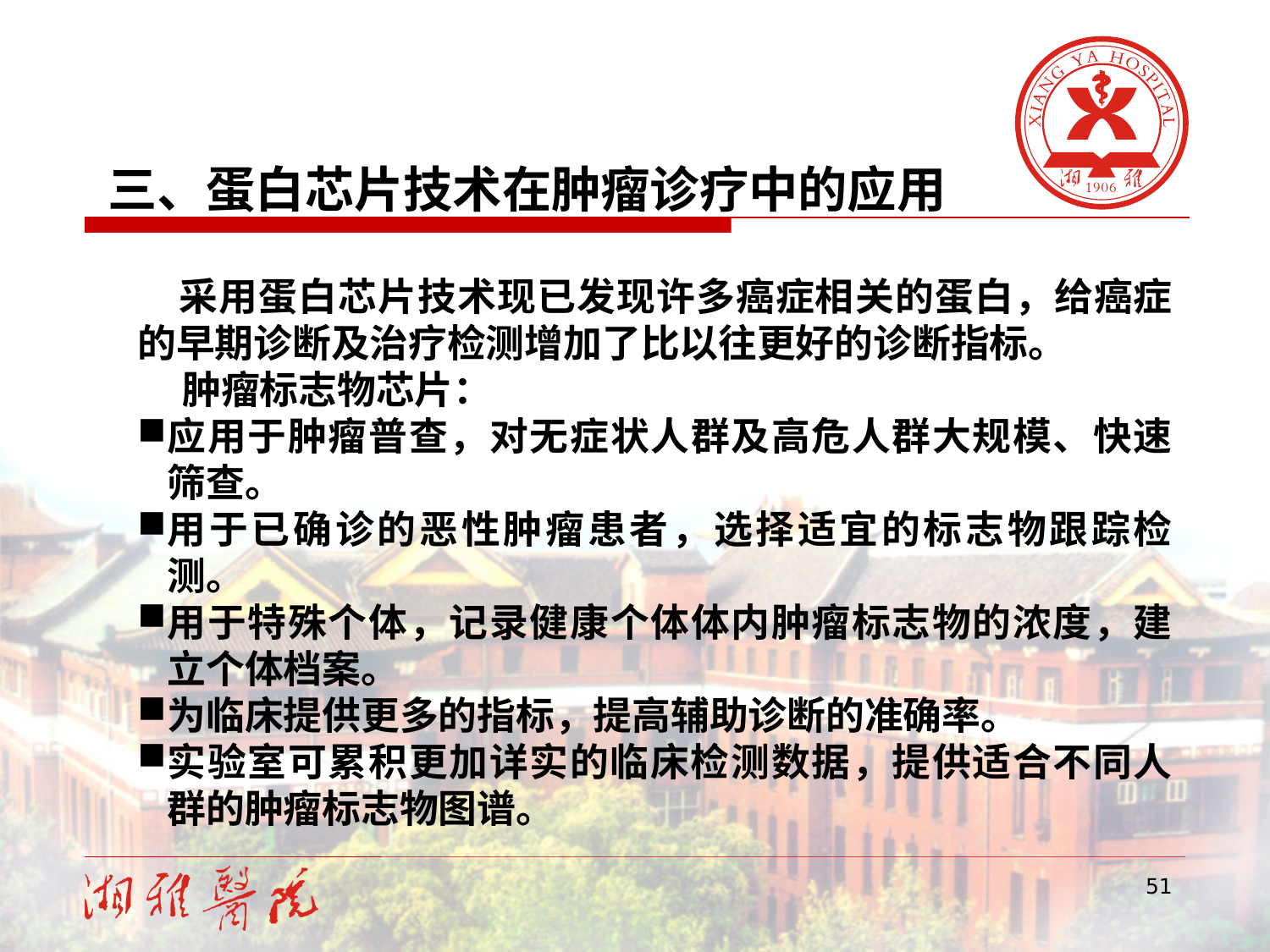

三、蛋白芯片技术在肿瘤诊疗中的应用
    采用蛋白芯片技术现已发现许多癌症相关的蛋白，给癌症的早期诊断及治疗检测增加了比以往更好的诊断指标。
    肿瘤标志物芯片：
应用于肿瘤普查，对无症状人群及高危人群大规模、快速筛查。
用于已确诊的恶性肿瘤患者，选择适宜的标志物跟踪检测。
用于特殊个体，记录健康个体体内肿瘤标志物的浓度，建立个体档案。
为临床提供更多的指标，提高辅助诊断的准确率。
实验室可累积更加详实的临床检测数据，提供适合不同人群的肿瘤标志物图谱。
51